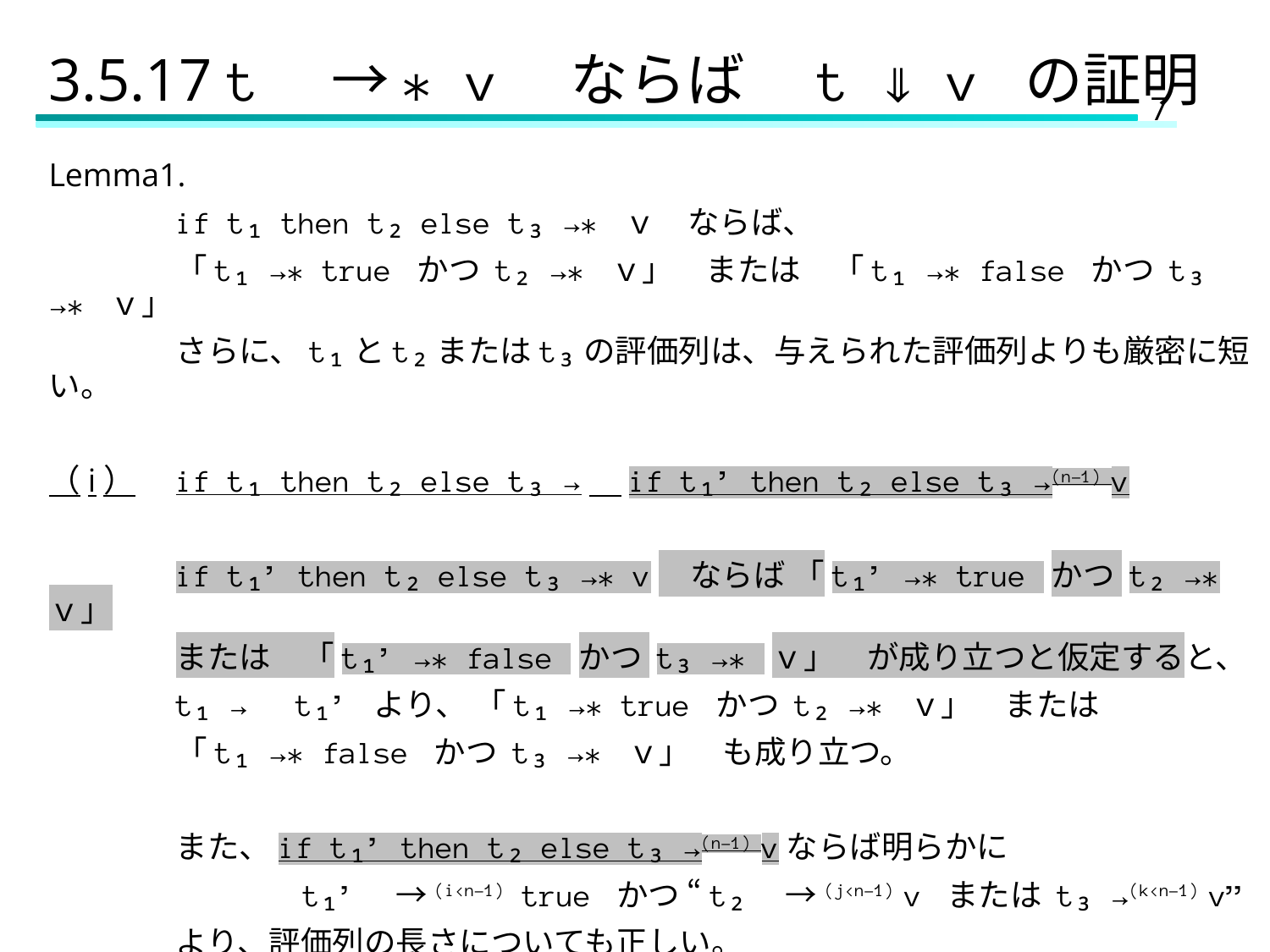

# 3.5.17 t　→* v　ならば　t ⇓ v の証明
Lemma1.
	if t₁ then t₂ else t₃ →* ｖ　ならば、
	「t₁ →* true かつ t₂ →* ｖ」　または　「t₁ →* false かつ t₃ →* ｖ」
　	さらに、t₁とt₂またはt₃の評価列は、与えられた評価列よりも厳密に短い。

（i）	if t₁ then t₂ else t₃ →　if t₁’ then t₂ else t₃ →(n-1) v

	if t₁’ then t₂ else t₃ →* v　ならば 「t₁’ →* true かつ t₂ →* ｖ」
	または　「t₁’ →* false かつ t₃ →* ｖ」　が成り立つと仮定すると、
	t₁ →　t₁’ より、 「t₁ →* true かつ t₂ →* ｖ」　または
	「t₁ →* false かつ t₃ →* ｖ」　も成り立つ。

	また、if t₁’ then t₂ else t₃ →(n-1) vならば明らかに
		t₁’　→(i<n-1) true かつ “t₂　→(j<n-1) v または t₃ →(k<n-1) v”
	より、評価列の長さについても正しい。